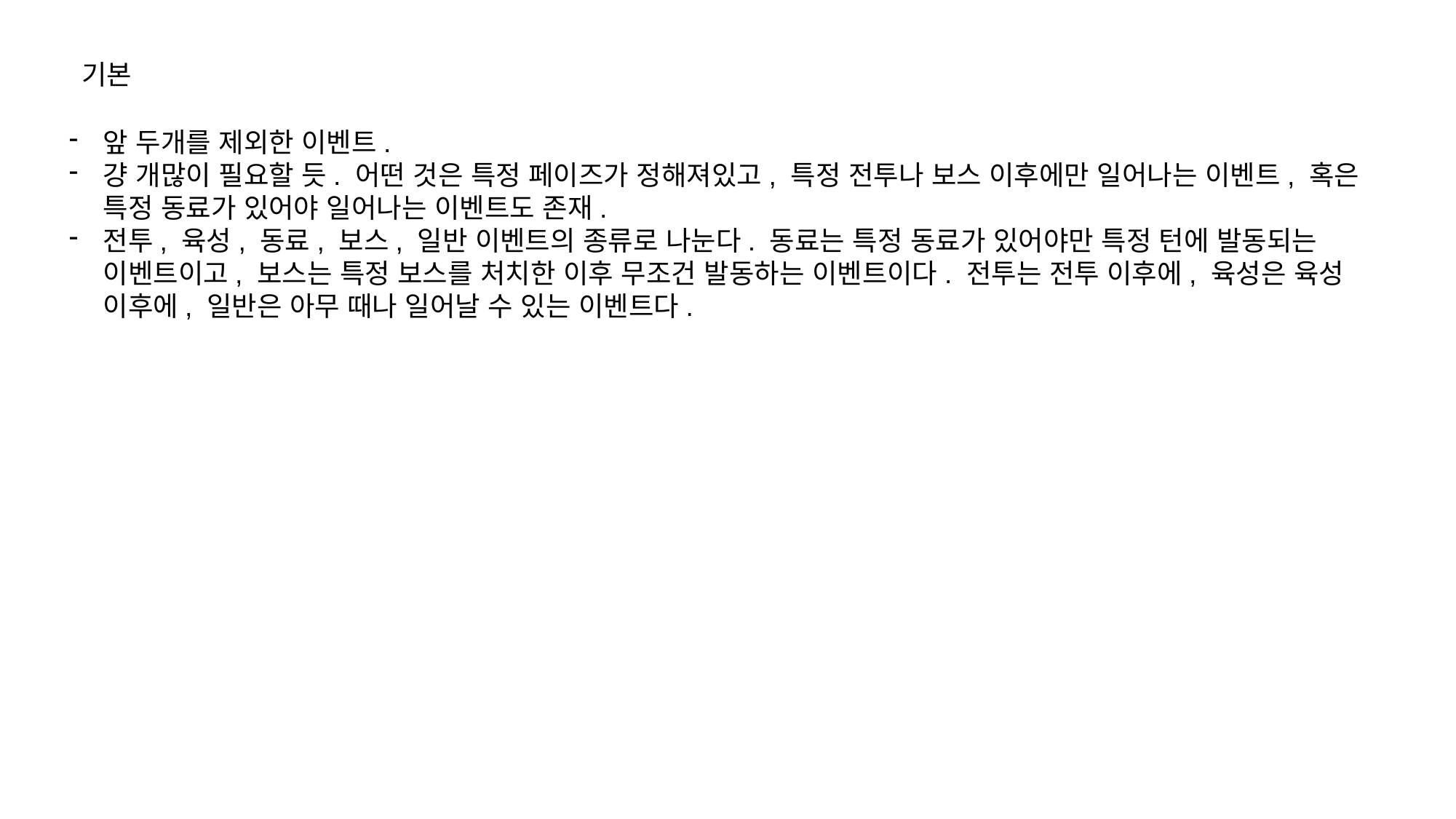

기본
앞 두개를 제외한 이벤트.
걍 개많이 필요할 듯. 어떤 것은 특정 페이즈가 정해져있고, 특정 전투나 보스 이후에만 일어나는 이벤트, 혹은 특정 동료가 있어야 일어나는 이벤트도 존재.
전투, 육성, 동료, 보스, 일반 이벤트의 종류로 나눈다. 동료는 특정 동료가 있어야만 특정 턴에 발동되는 이벤트이고, 보스는 특정 보스를 처치한 이후 무조건 발동하는 이벤트이다. 전투는 전투 이후에, 육성은 육성 이후에, 일반은 아무 때나 일어날 수 있는 이벤트다.